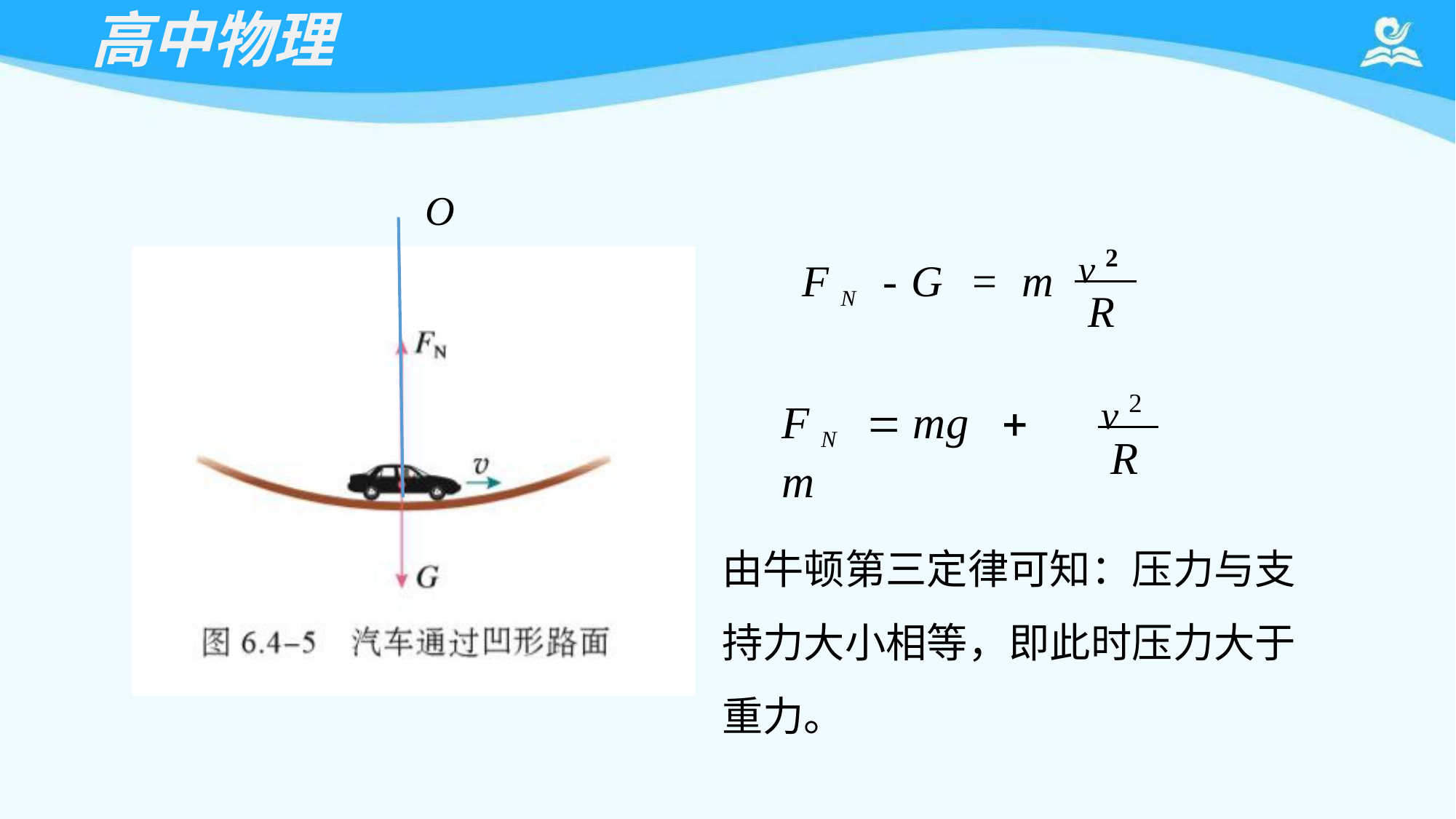

# 高中物理
O
v 2

F N	- G	=	m
R
v 2

F N	=	mg	+	m

R
由牛顿第三定律可知：压力与支 持力大小相等，即此时压力大于 重力。